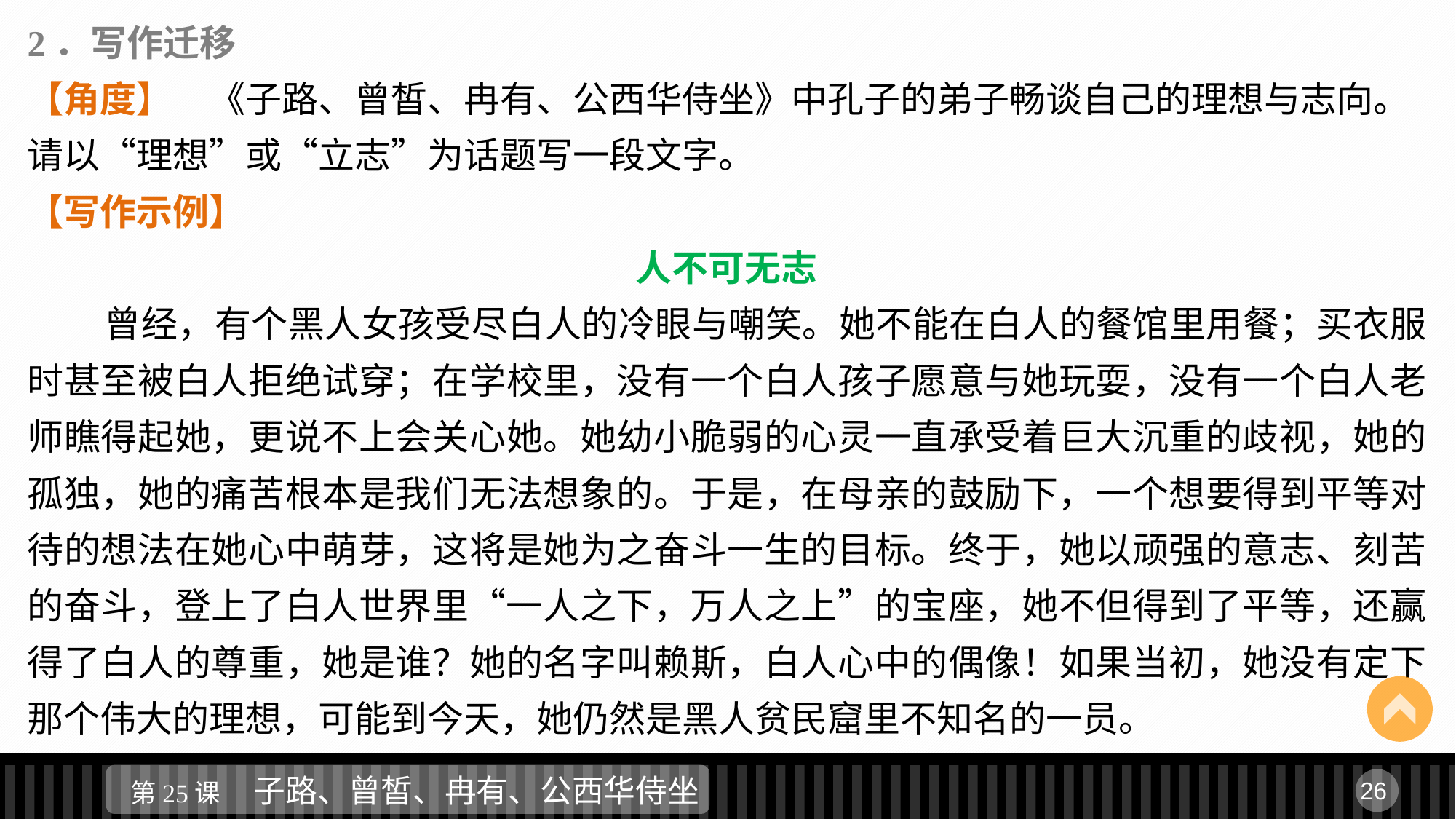

2．写作迁移
【角度】　《子路、曾皙、冉有、公西华侍坐》中孔子的弟子畅谈自己的理想与志向。
请以“理想”或“立志”为话题写一段文字。
【写作示例】
人不可无志
        曾经，有个黑人女孩受尽白人的冷眼与嘲笑。她不能在白人的餐馆里用餐；买衣服时甚至被白人拒绝试穿；在学校里，没有一个白人孩子愿意与她玩耍，没有一个白人老师瞧得起她，更说不上会关心她。她幼小脆弱的心灵一直承受着巨大沉重的歧视，她的孤独，她的痛苦根本是我们无法想象的。于是，在母亲的鼓励下，一个想要得到平等对待的想法在她心中萌芽，这将是她为之奋斗一生的目标。终于，她以顽强的意志、刻苦的奋斗，登上了白人世界里“一人之下，万人之上”的宝座，她不但得到了平等，还赢得了白人的尊重，她是谁？她的名字叫赖斯，白人心中的偶像！如果当初，她没有定下那个伟大的理想，可能到今天，她仍然是黑人贫民窟里不知名的一员。